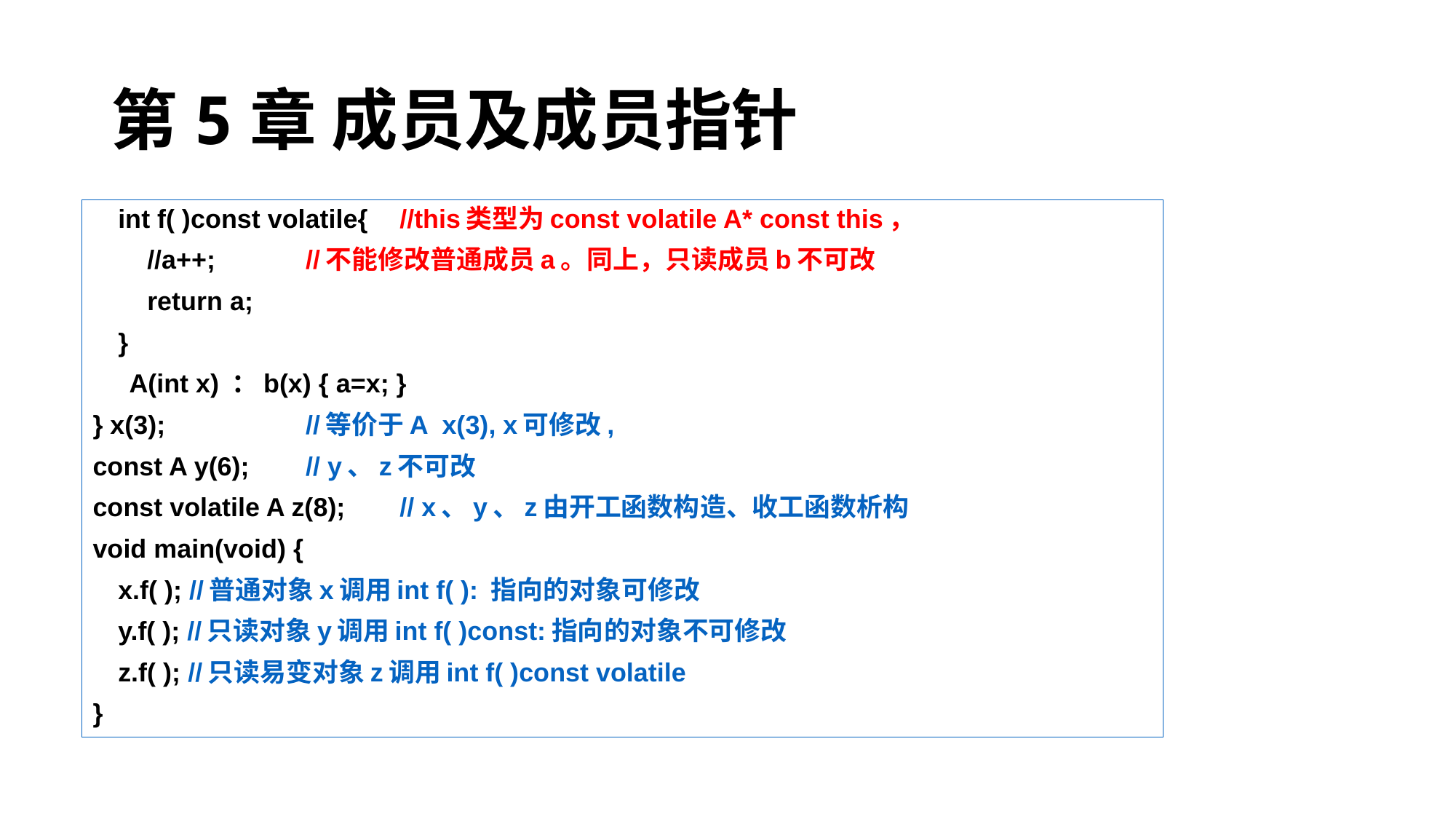

# 第5章 成员及成员指针
	int f( )const volatile{	//this类型为const volatile A* const this，
	    //a++;       	//不能修改普通成员a。同上，只读成员b不可改
	    return a;
	}
     A(int x) ：b(x) { a=x; }
} x(3);                		//等价于A  x(3), x可修改,
const A y(6);		// y、z不可改
const volatile A z(8);	// x、y、z由开工函数构造、收工函数析构
void main(void) {
	x.f( ); //普通对象x调用int f( ): 指向的对象可修改
	y.f( ); //只读对象y调用int f( )const:指向的对象不可修改
	z.f( ); //只读易变对象z调用int f( )const volatile
}